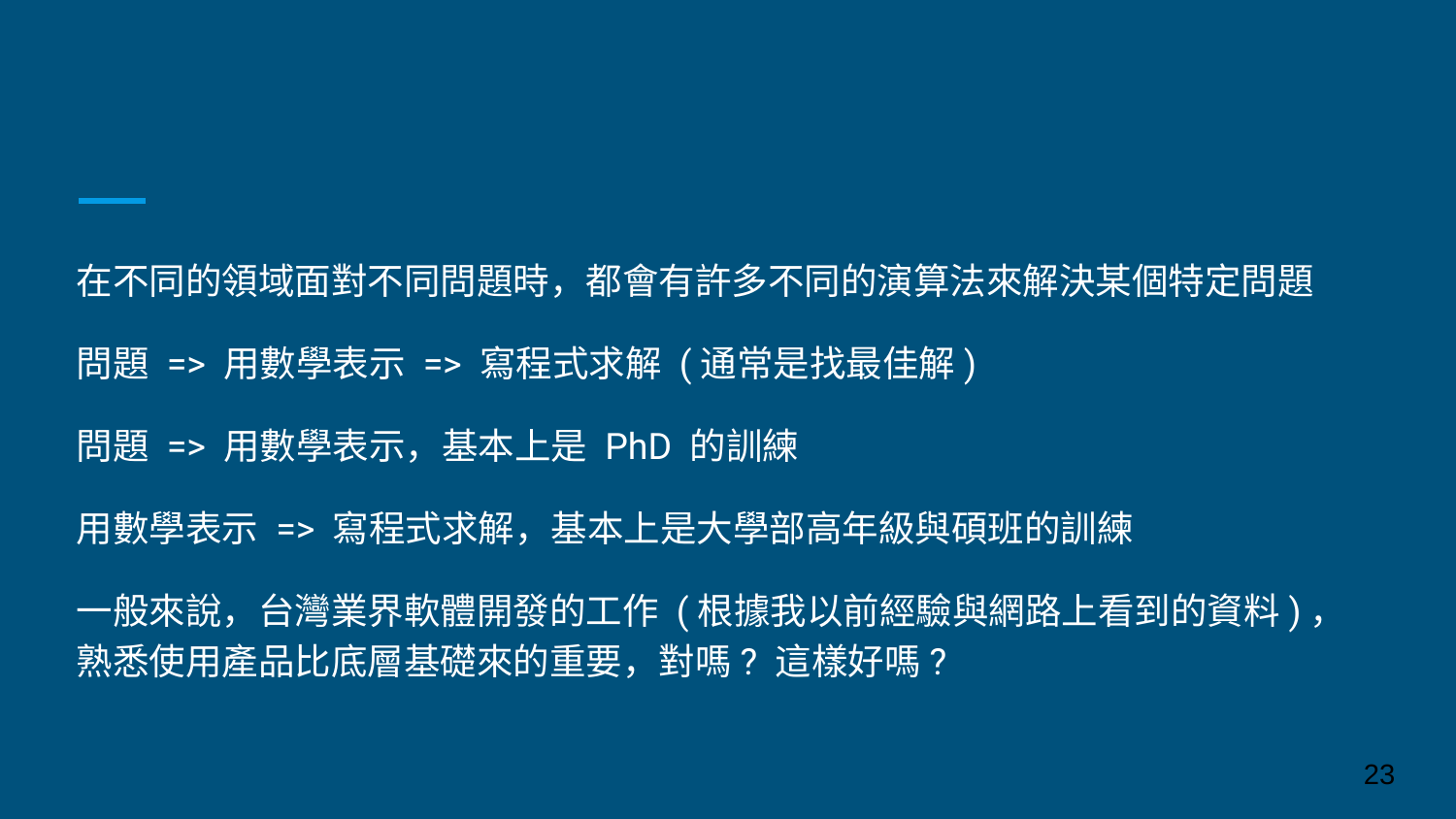

#
在不同的領域面對不同問題時，都會有許多不同的演算法來解決某個特定問題
問題 => 用數學表示 => 寫程式求解 (通常是找最佳解)
問題 => 用數學表示，基本上是 PhD 的訓練
用數學表示 => 寫程式求解，基本上是大學部高年級與碩班的訓練
一般來說，台灣業界軟體開發的工作 (根據我以前經驗與網路上看到的資料)，熟悉使用產品比底層基礎來的重要，對嗎? 這樣好嗎?
23